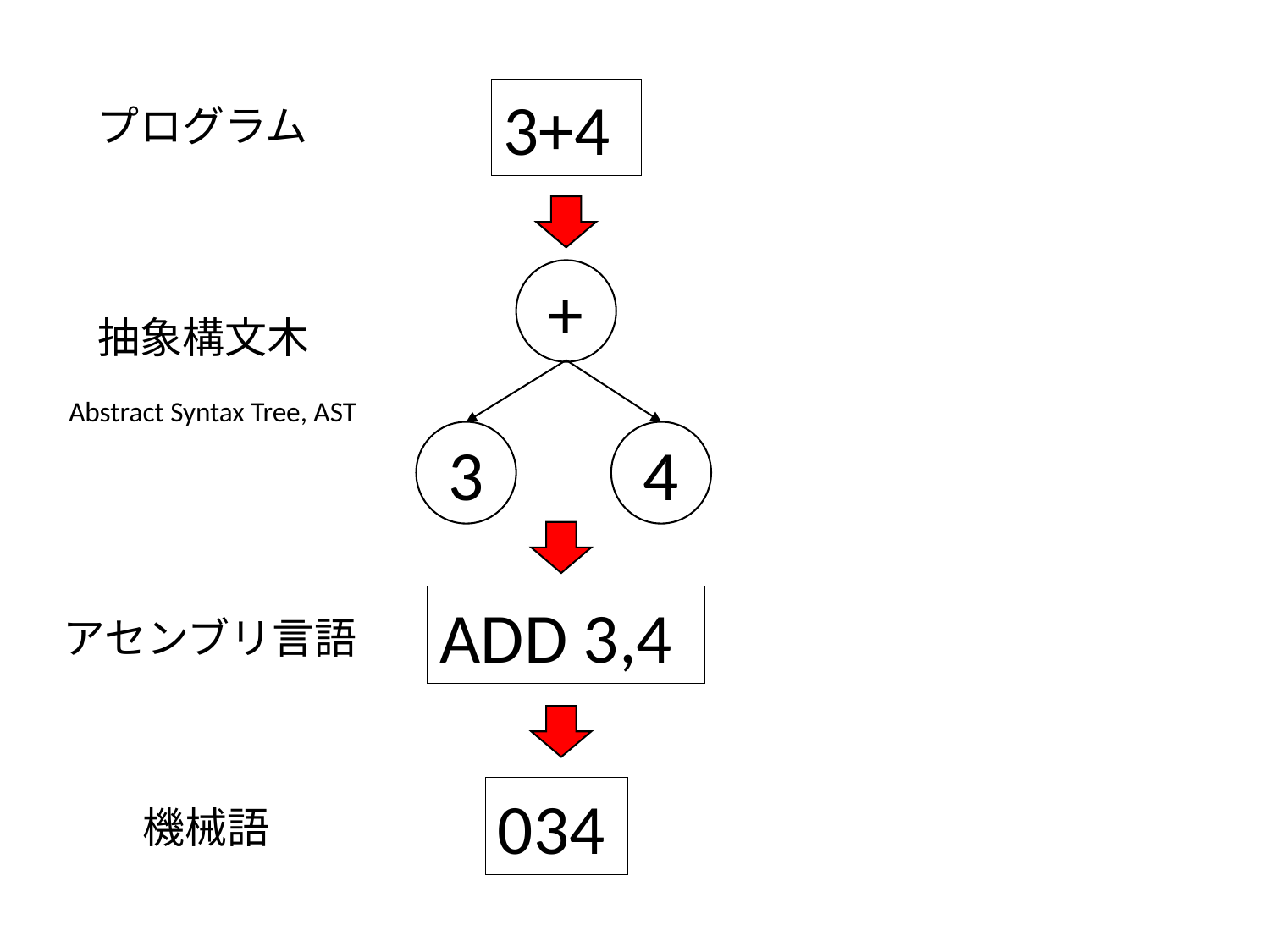

3+4
プログラム

+
3
4
抽象構文木
Abstract Syntax Tree, AST

ADD 3,4
アセンブリ言語

034
機械語